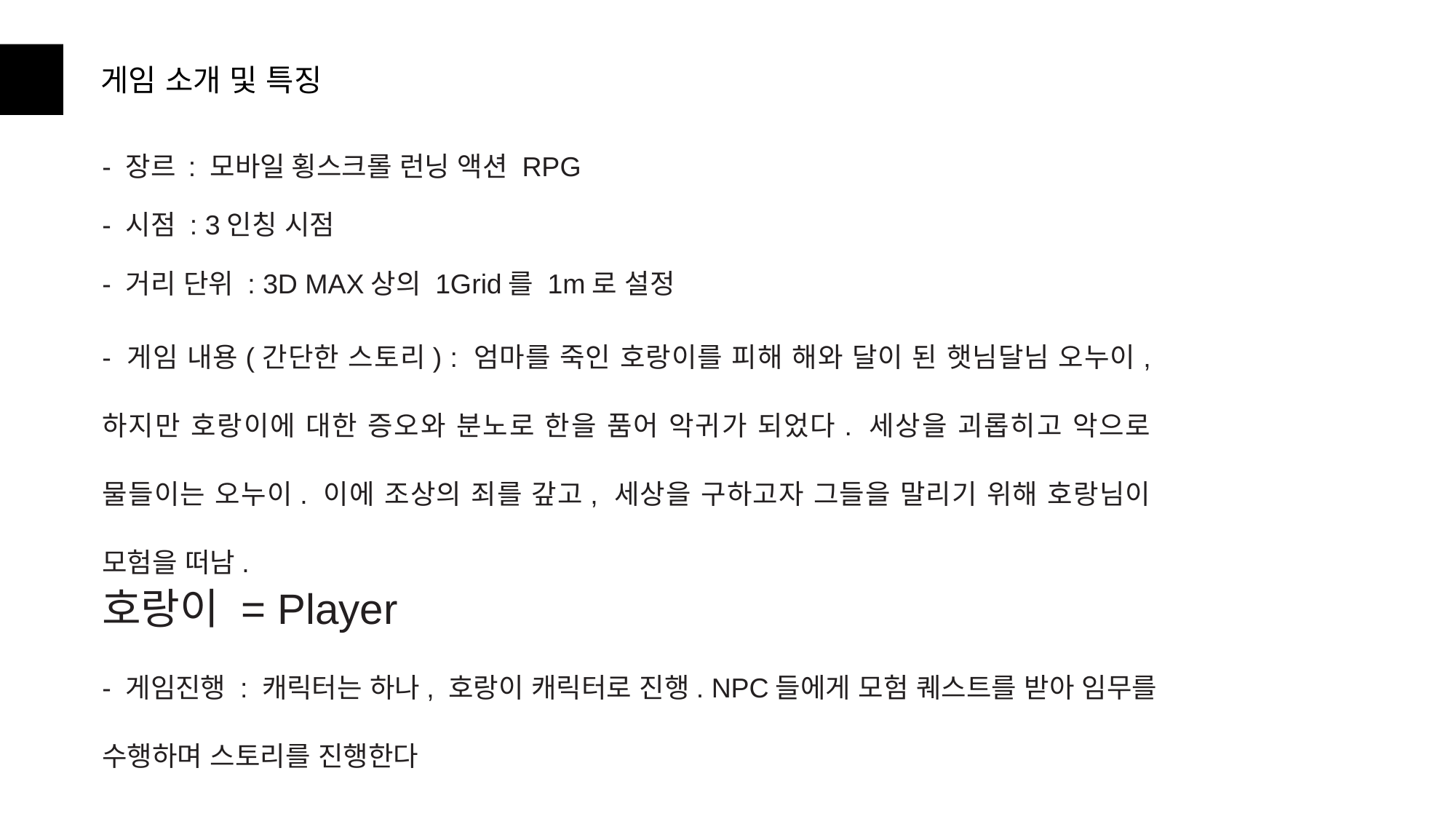

게임 소개 및 특징
- 장르 : 모바일 횡스크롤 런닝 액션 RPG
- 시점 : 3인칭 시점
- 거리 단위 : 3D MAX상의 1Grid를 1m로 설정
- 게임 내용(간단한 스토리) : 엄마를 죽인 호랑이를 피해 해와 달이 된 햇님달님 오누이, 하지만 호랑이에 대한 증오와 분노로 한을 품어 악귀가 되었다. 세상을 괴롭히고 악으로 물들이는 오누이. 이에 조상의 죄를 갚고, 세상을 구하고자 그들을 말리기 위해 호랑님이 모험을 떠남.
호랑이 = Player
- 게임진행 : 캐릭터는 하나, 호랑이 캐릭터로 진행. NPC들에게 모험 퀘스트를 받아 임무를 수행하며 스토리를 진행한다